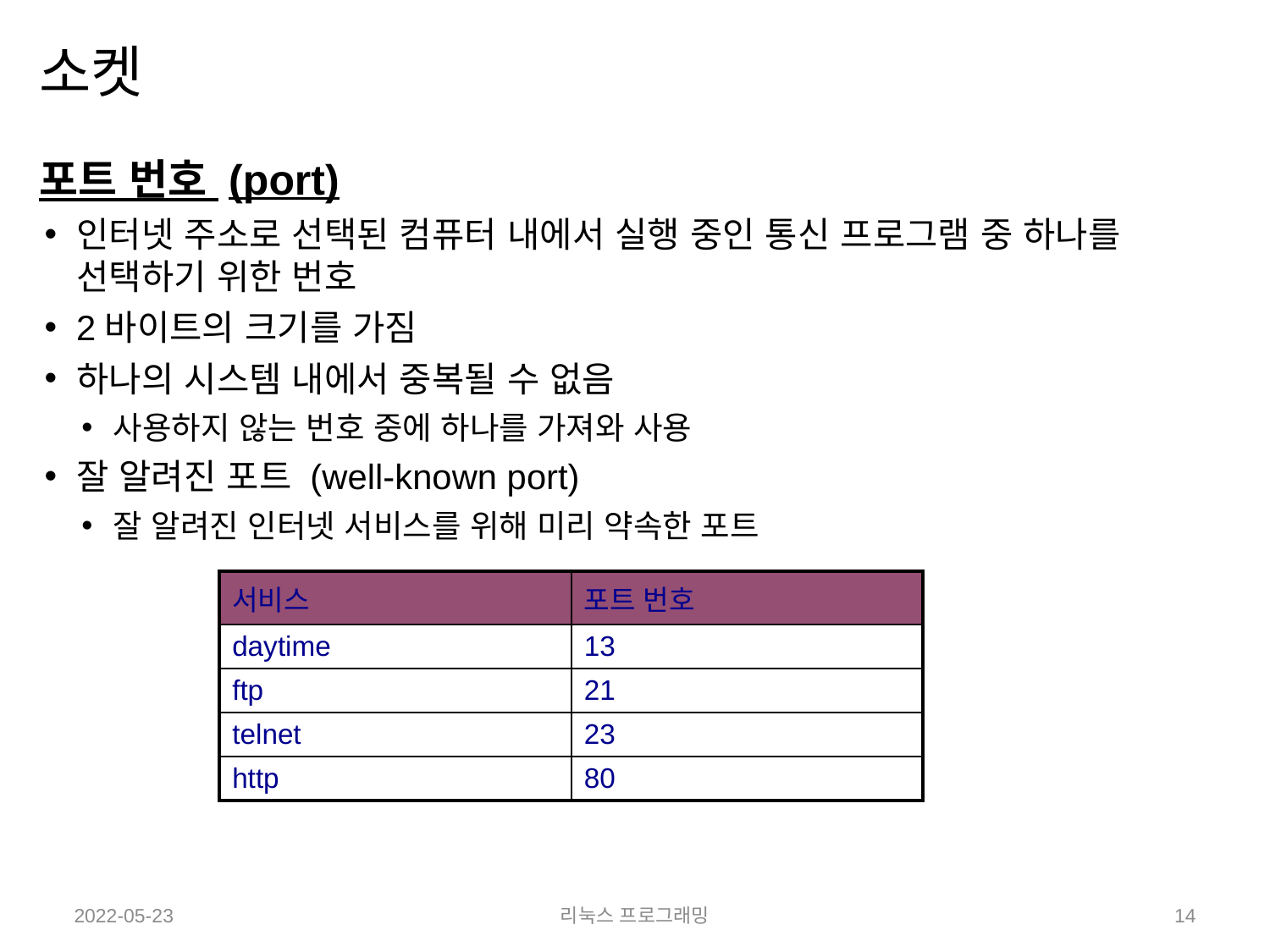

# 소켓
포트 번호 (port)
인터넷 주소로 선택된 컴퓨터 내에서 실행 중인 통신 프로그램 중 하나를 선택하기 위한 번호
2바이트의 크기를 가짐
하나의 시스템 내에서 중복될 수 없음
사용하지 않는 번호 중에 하나를 가져와 사용
잘 알려진 포트 (well-known port)
잘 알려진 인터넷 서비스를 위해 미리 약속한 포트

| 서비스 | 포트 번호 |
| --- | --- |
| daytime | 13 |
| ftp | 21 |
| telnet | 23 |
| http | 80 |
2022-05-23
리눅스 프로그래밍
14